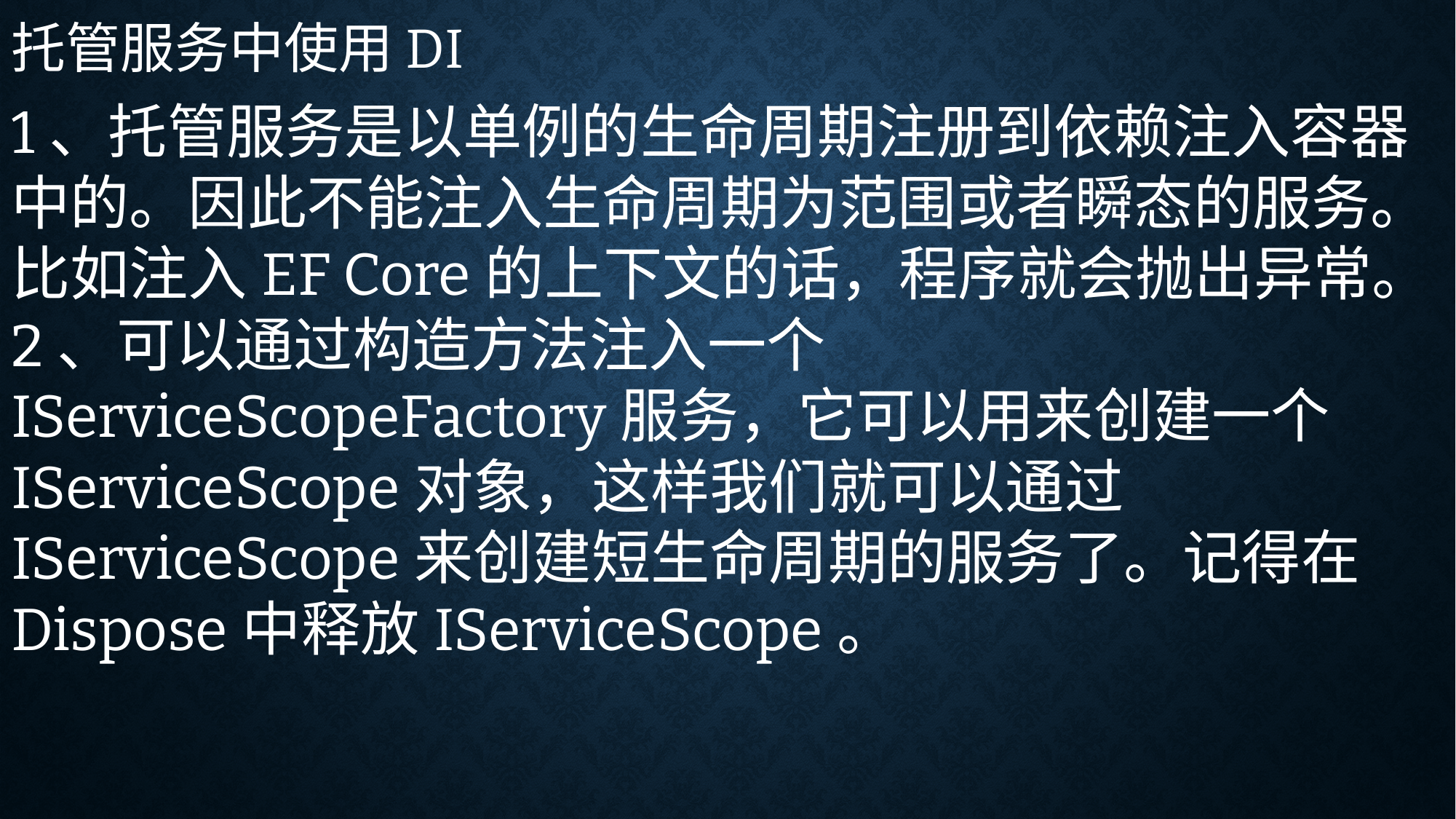

托管服务中使用DI
1、托管服务是以单例的生命周期注册到依赖注入容器中的。因此不能注入生命周期为范围或者瞬态的服务。
比如注入EF Core的上下文的话，程序就会抛出异常。
2、可以通过构造方法注入一个IServiceScopeFactory服务，它可以用来创建一个IServiceScope对象，这样我们就可以通过IServiceScope来创建短生命周期的服务了。记得在Dispose中释放IServiceScope。